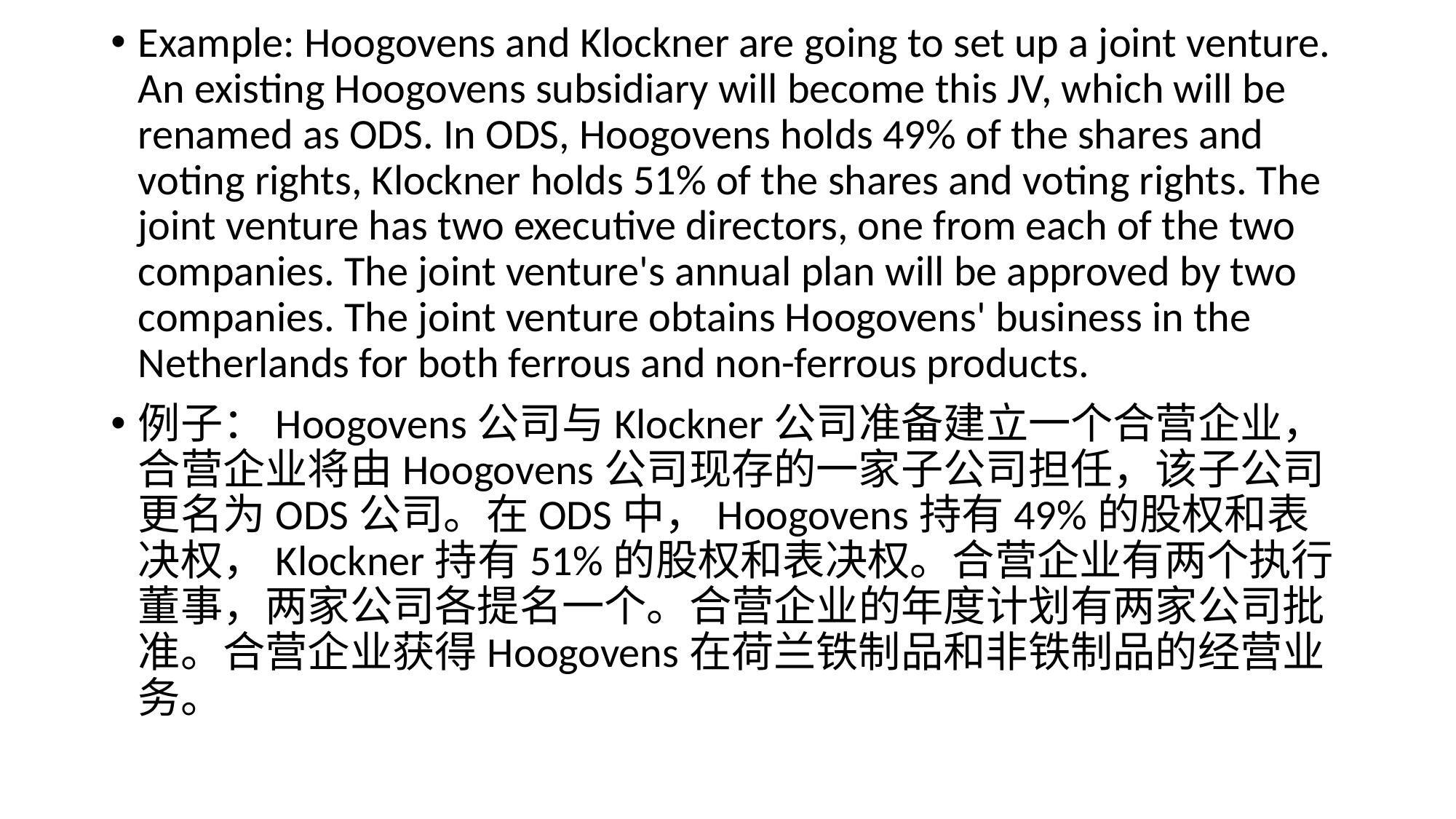

Example: Hoogovens and Klockner are going to set up a joint venture. An existing Hoogovens subsidiary will become this JV, which will be renamed as ODS. In ODS, Hoogovens holds 49% of the shares and voting rights, Klockner holds 51% of the shares and voting rights. The joint venture has two executive directors, one from each of the two companies. The joint venture's annual plan will be approved by two companies. The joint venture obtains Hoogovens' business in the Netherlands for both ferrous and non-ferrous products.
例子：Hoogovens公司与Klockner公司准备建立一个合营企业，合营企业将由Hoogovens公司现存的一家子公司担任，该子公司更名为ODS公司。在ODS中，Hoogovens持有49%的股权和表决权，Klockner持有51%的股权和表决权。合营企业有两个执行董事，两家公司各提名一个。合营企业的年度计划有两家公司批准。合营企业获得Hoogovens在荷兰铁制品和非铁制品的经营业务。